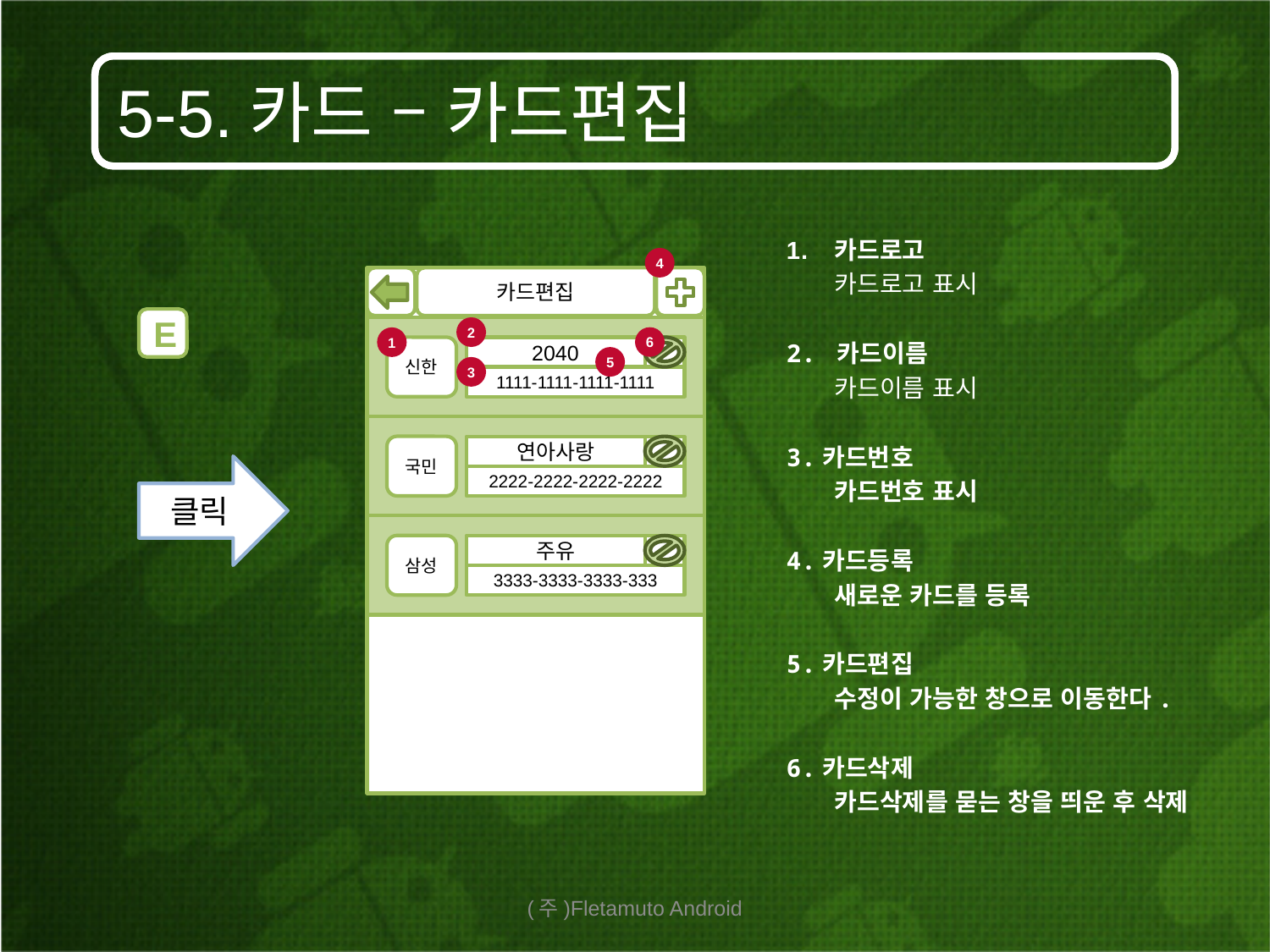

# 5-5.카드 – 카드편집
카드로고
	카드로고 표시

2. 카드이름
	카드이름 표시

3.카드번호
	카드번호 표시

4.카드등록
	새로운 카드를 등록

5.카드편집
	수정이 가능한 창으로 이동한다.

6.카드삭제
	카드삭제를 묻는 창을 띄운 후 삭제

4

카드편집

E
2040
2
6
1
신한
2040

5
3
1111-1111-1111-1111
2040
국민
연아사랑

클릭
2222-2222-2222-2222
2040
삼성
주유

3333-3333-3333-333
(주)Fletamuto Android